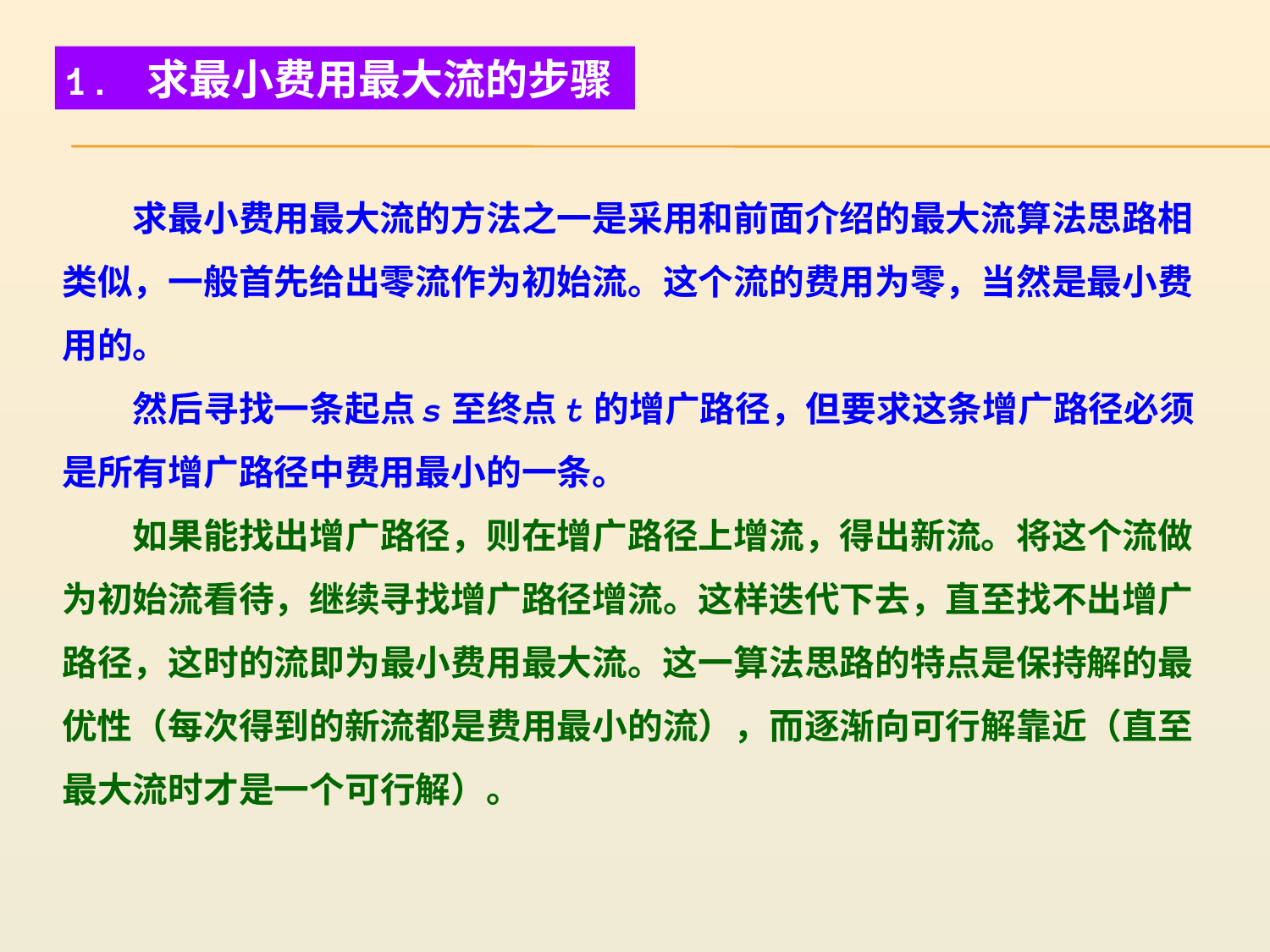

1. 求最小费用最大流的步骤
　　求最小费用最大流的方法之一是采用和前面介绍的最大流算法思路相类似，一般首先给出零流作为初始流。这个流的费用为零，当然是最小费用的。
　　然后寻找一条起点s至终点t的增广路径，但要求这条增广路径必须是所有增广路径中费用最小的一条。
　　如果能找出增广路径，则在增广路径上增流，得出新流。将这个流做为初始流看待，继续寻找增广路径增流。这样迭代下去，直至找不出增广路径，这时的流即为最小费用最大流。这一算法思路的特点是保持解的最优性（每次得到的新流都是费用最小的流），而逐渐向可行解靠近（直至最大流时才是一个可行解）。